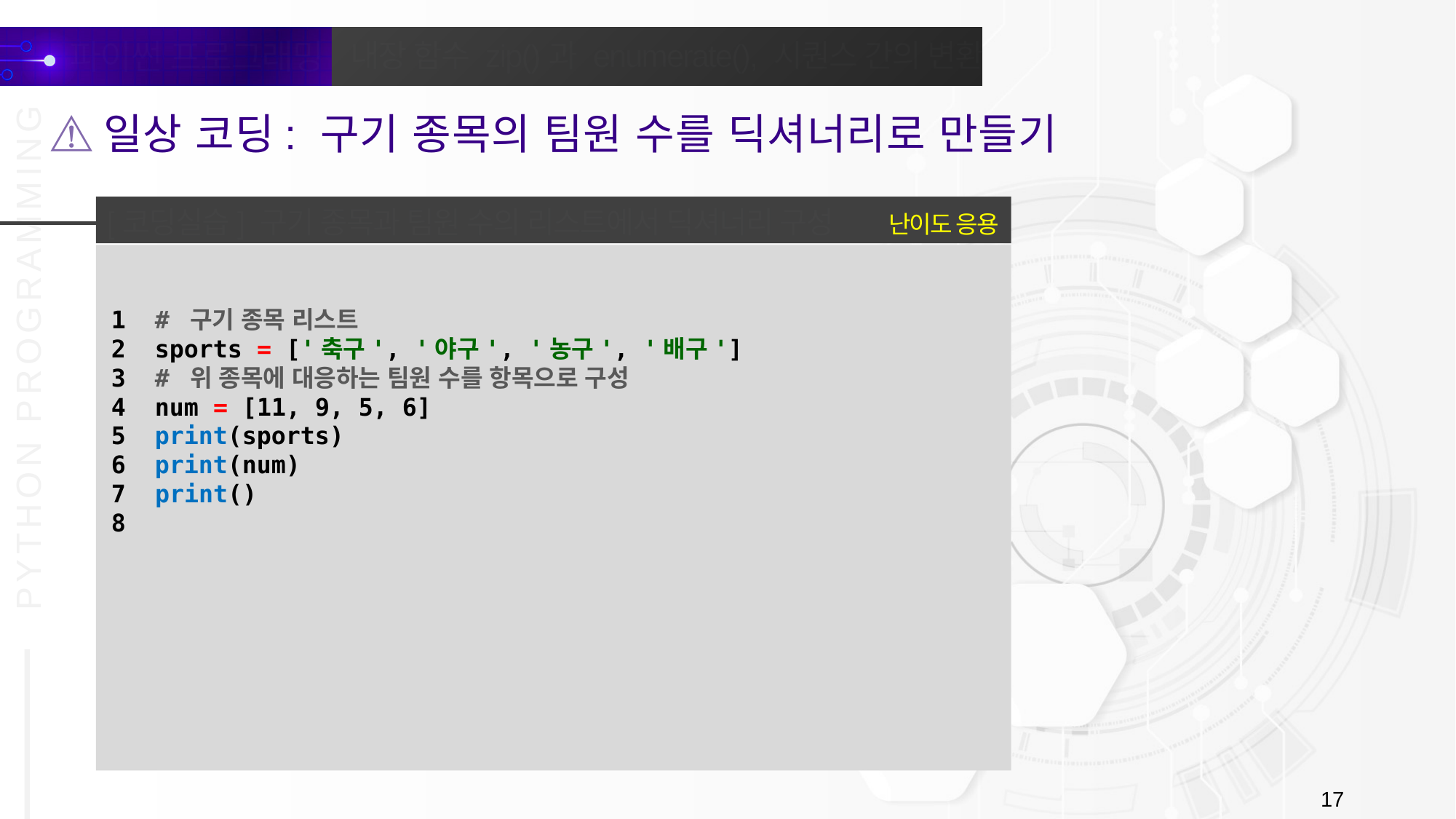

일상 코딩: 구기 종목의 팀원 수를 딕셔너리로 만들기

난이도 응용
[코딩실습] 구기 종목과 팀원 수의 리스트에서 딕셔너리 구성
1  # 구기 종목 리스트
2  sports = ['축구', '야구', '농구', '배구']
3  # 위 종목에 대응하는 팀원 수를 항목으로 구성
4  num = [11, 9, 5, 6]
5  print(sports)
6  print(num)
7  print()
8

17